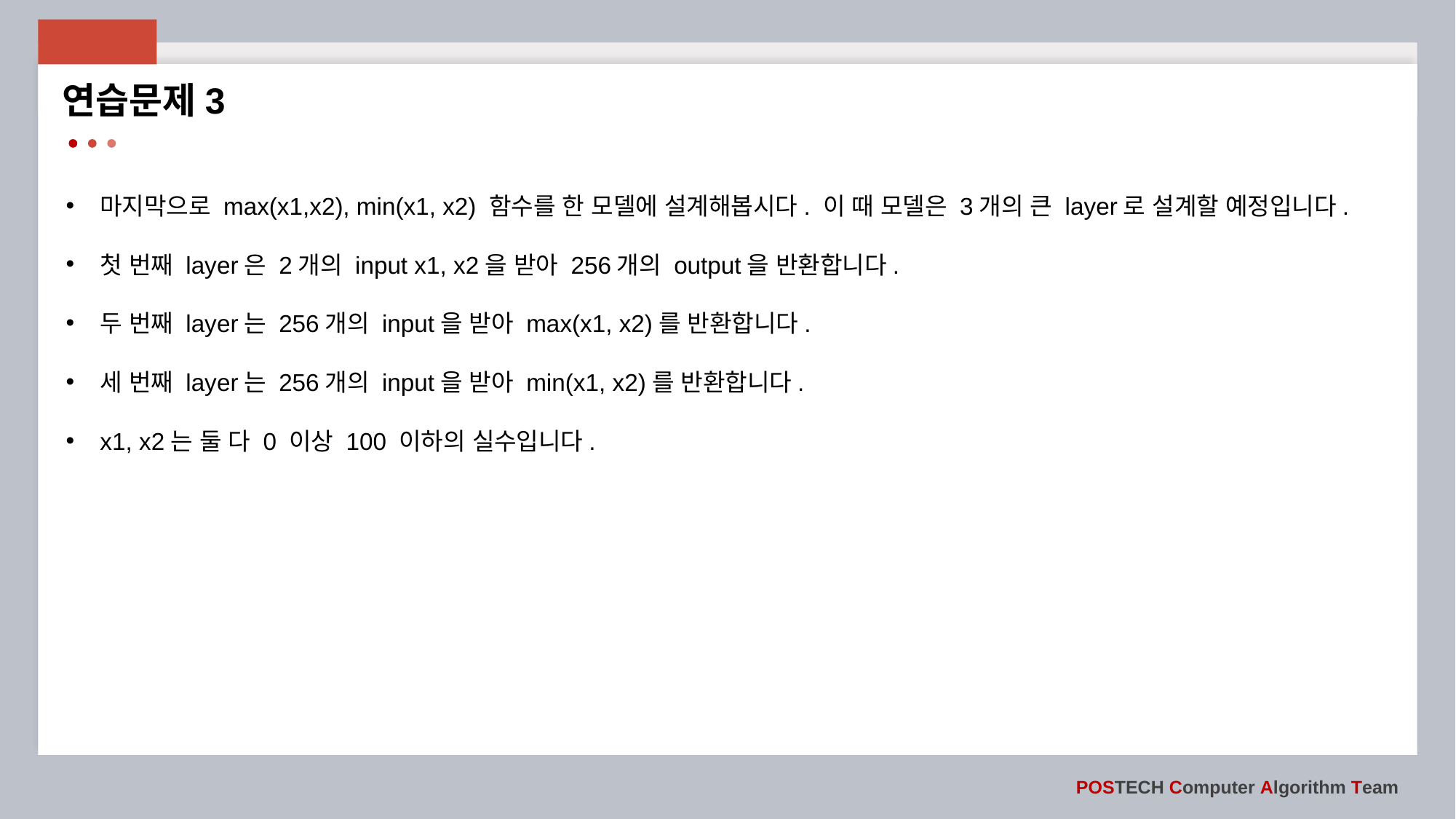

연습문제3
마지막으로 max(x1,x2), min(x1, x2) 함수를 한 모델에 설계해봅시다. 이 때 모델은 3개의 큰 layer로 설계할 예정입니다.
첫 번째 layer은 2개의 input x1, x2을 받아 256개의 output을 반환합니다.
두 번째 layer는 256개의 input을 받아 max(x1, x2)를 반환합니다.
세 번째 layer는 256개의 input을 받아 min(x1, x2)를 반환합니다.
x1, x2는 둘 다 0 이상 100 이하의 실수입니다.